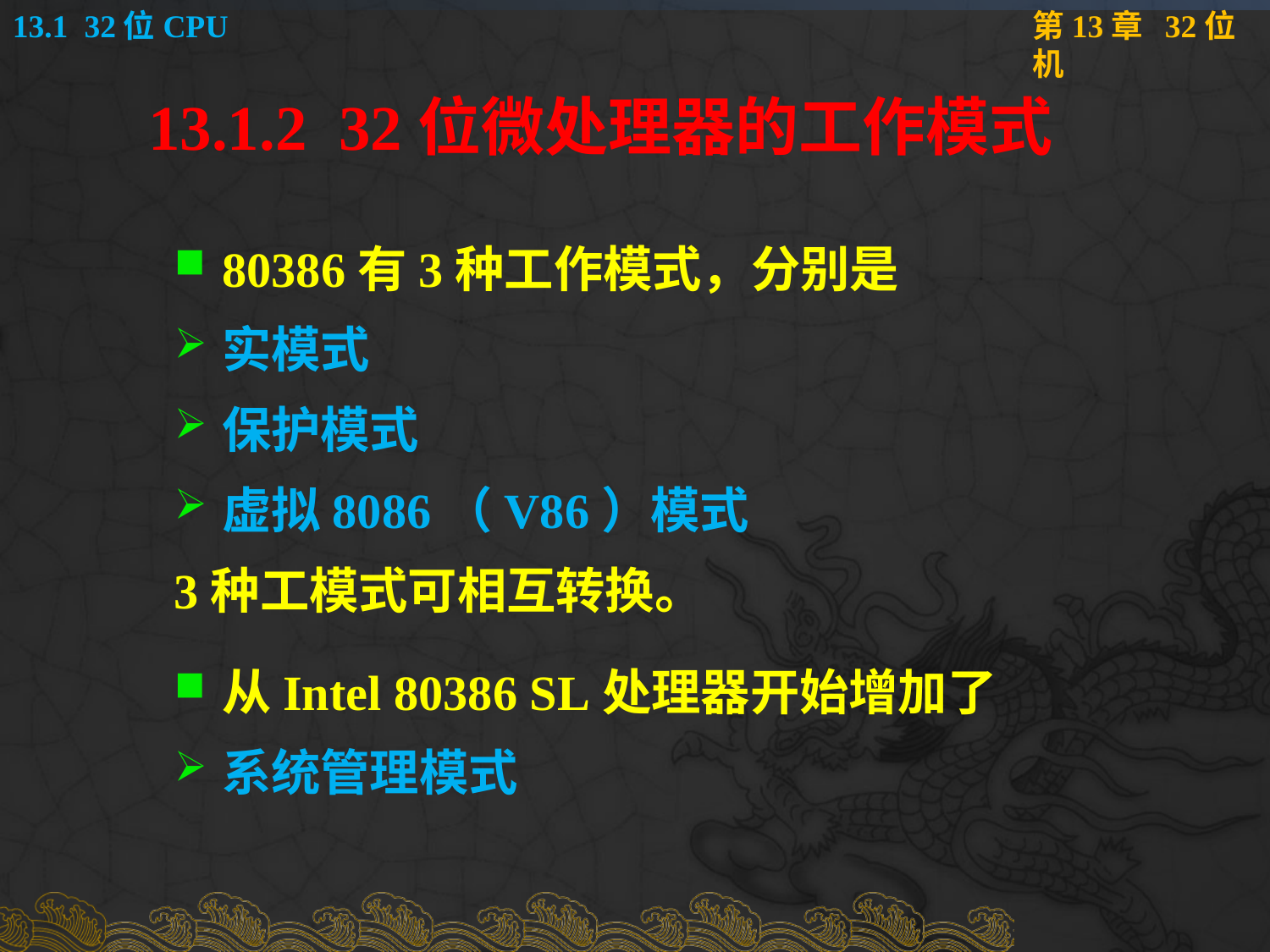

# 13.1.2  32位微处理器的工作模式
80386有3种工作模式，分别是
实模式
保护模式
虚拟8086（V86）模式
3种工模式可相互转换。
从Intel 80386 SL处理器开始增加了
系统管理模式